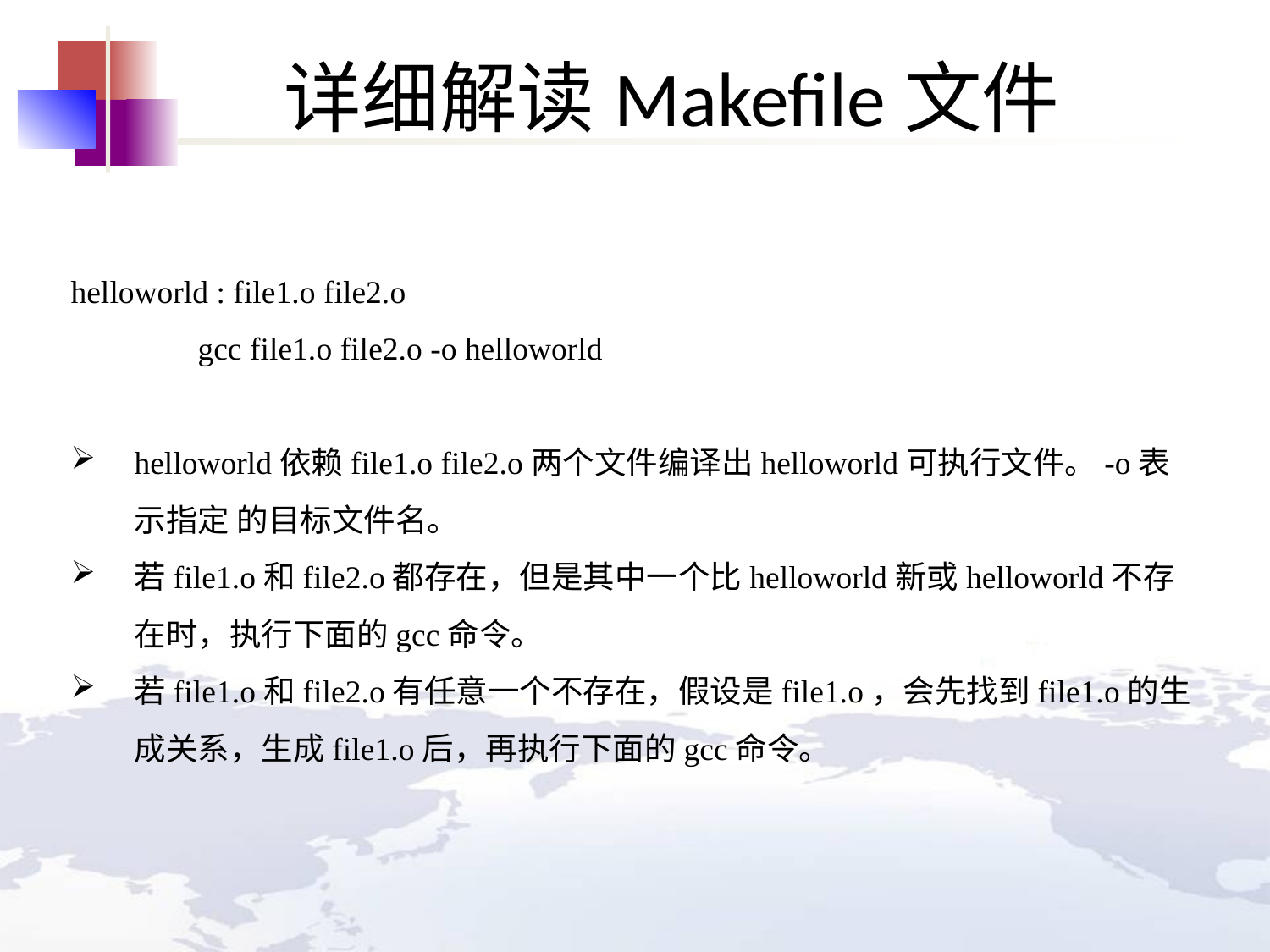

详细解读Makefile文件
helloworld : file1.o file2.o
	gcc file1.o file2.o -o helloworld

helloworld依赖file1.o file2.o两个文件编译出helloworld可执行文件。-o表示指定 的目标文件名。
若file1.o和file2.o都存在，但是其中一个比helloworld新或helloworld不存在时，执行下面的gcc命令。
若file1.o和file2.o有任意一个不存在，假设是file1.o，会先找到file1.o的生成关系，生成file1.o后，再执行下面的gcc命令。